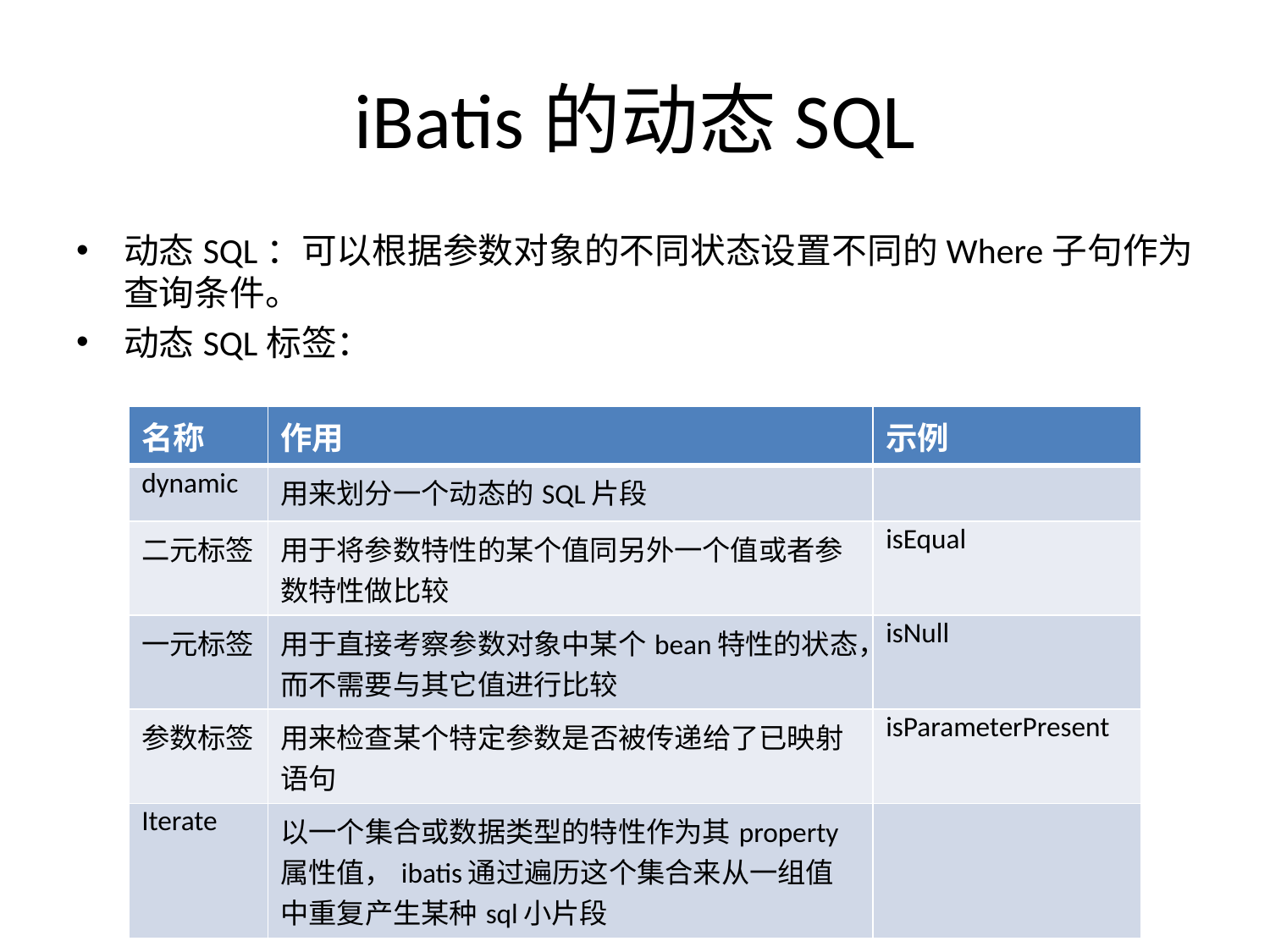

# iBatis的动态SQL
动态SQL：可以根据参数对象的不同状态设置不同的Where子句作为查询条件。
动态SQL标签：

| 名称 | 作用 | 示例 |
| --- | --- | --- |
| dynamic | 用来划分一个动态的SQL片段 |  |
| 二元标签 | 用于将参数特性的某个值同另外一个值或者参数特性做比较 | isEqual |
| 一元标签 | 用于直接考察参数对象中某个bean特性的状态，而不需要与其它值进行比较 | isNull |
| 参数标签 | 用来检查某个特定参数是否被传递给了已映射语句 | isParameterPresent |
| Iterate | 以一个集合或数据类型的特性作为其property属性值，ibatis通过遍历这个集合来从一组值中重复产生某种sql小片段 |  |